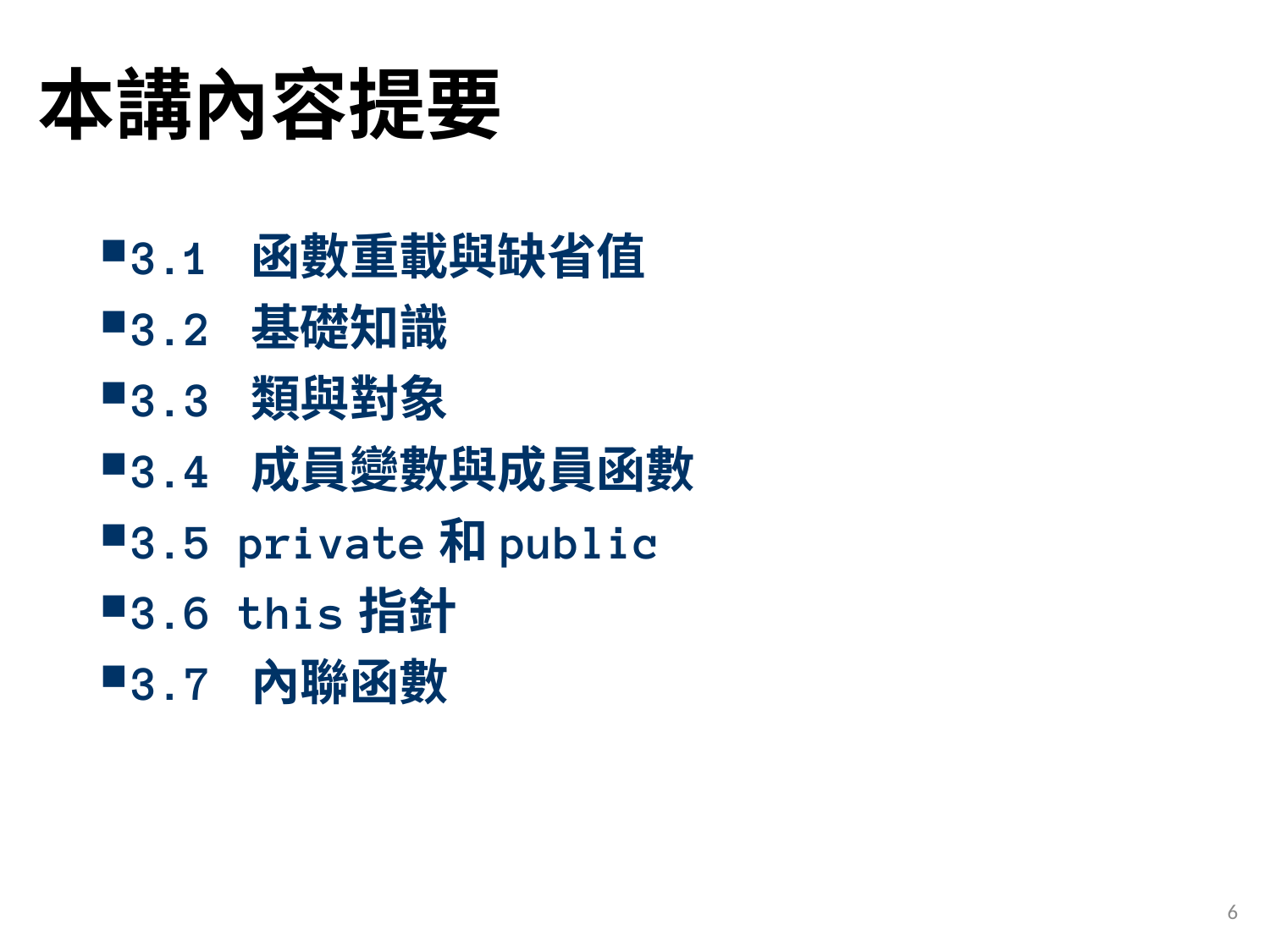

# 本講內容提要
3.1 函數重載與缺省值
3.2 基礎知識
3.3 類與對象
3.4 成員變數與成員函數
3.5 private和public
3.6 this指針
3.7 內聯函數
6